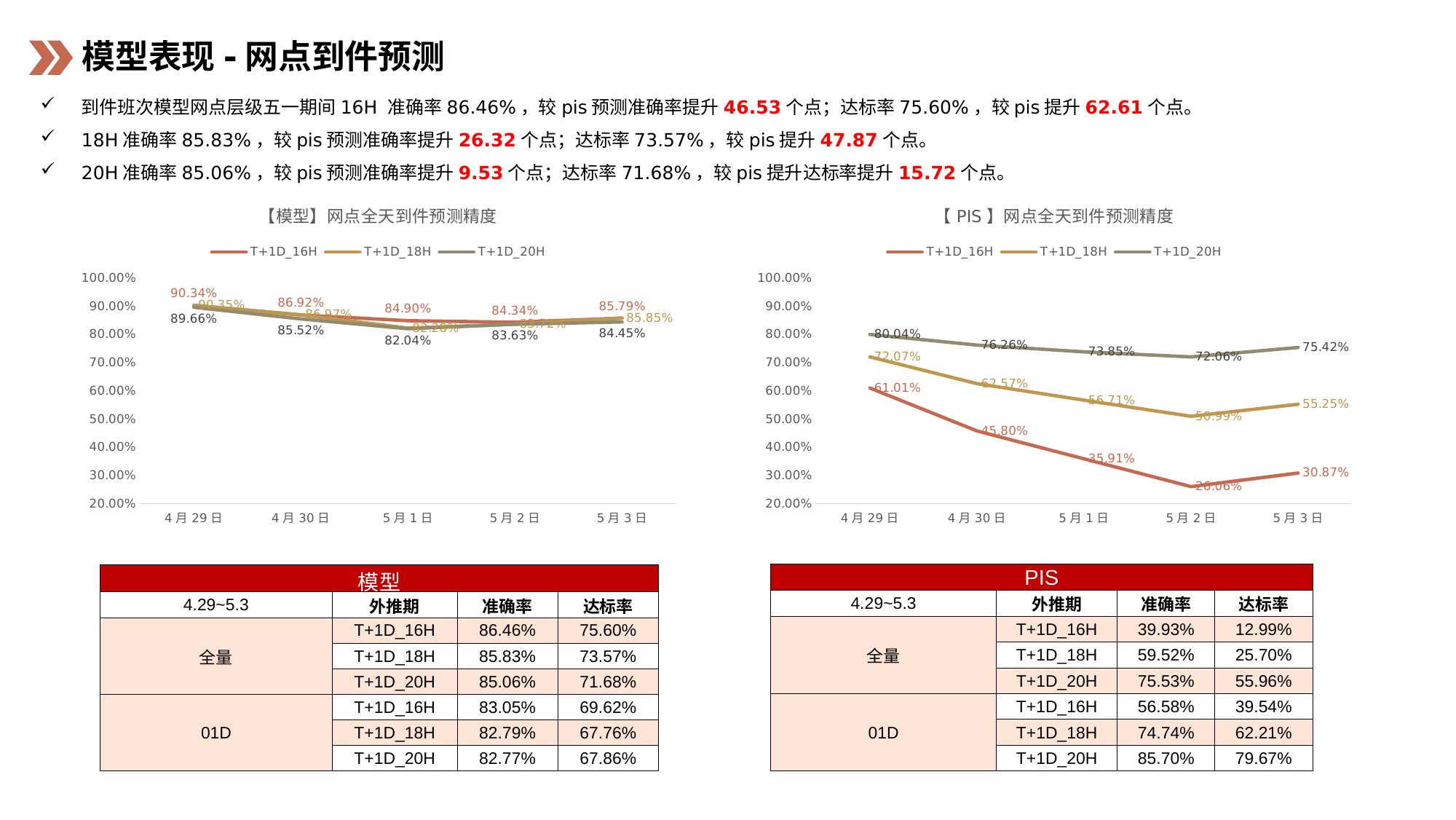

模型表现-网点到件预测

到件班次模型网点层级五一期间16H 准确率86.46%，较pis预测准确率提升46.53个点；达标率75.60%，较pis提升62.61个点。
18H准确率85.83%，较pis预测准确率提升26.32个点；达标率73.57%，较pis提升47.87个点。
20H准确率85.06%，较pis预测准确率提升9.53个点；达标率71.68%，较pis提升达标率提升15.72个点。

### Chart: 【模型】网点全天到件预测精度

| Category | T+1D_16H | T+1D_18H | T+1D_20H |
|---|---|---|---|
| 4月29日 | 0.903434603794836 | 0.903483122225117 | 0.896605446729365 |
| 4月30日 | 0.869243789454089 | 0.869689771736944 | 0.855179324238053 |
| 5月1日 | 0.848965506943045 | 0.822820433157277 | 0.820436163922268 |
| 5月2日 | 0.843385643886354 | 0.837151403575547 | 0.836289461110192 |
| 5月3日 | 0.857902977437192 | 0.858521215744986 | 0.844506972548046 |

### Chart: 【PIS】网点全天到件预测精度

| Category | T+1D_16H | T+1D_18H | T+1D_20H |
|---|---|---|---|
| 4月29日 | 0.610145456903018 | 0.720659021629261 | 0.800418368867978 |
| 4月30日 | 0.458031475395321 | 0.625697808209824 | 0.762602792308874 |
| 5月1日 | 0.359095099614233 | 0.567126795261126 | 0.738549177244973 |
| 5月2日 | 0.260577546354349 | 0.509857475796002 | 0.720648497515926 |
| 5月3日 | 0.308748777145873 | 0.552548635222623 | 0.754215846792613 |
| PIS |  |  |  |
| --- | --- | --- | --- |
| 4.29~5.3 | 外推期 | 准确率 | 达标率 |
| 全量 | T+1D\_16H | 39.93% | 12.99% |
|  | T+1D\_18H | 59.52% | 25.70% |
|  | T+1D\_20H | 75.53% | 55.96% |
| 01D | T+1D\_16H | 56.58% | 39.54% |
|  | T+1D\_18H | 74.74% | 62.21% |
|  | T+1D\_20H | 85.70% | 79.67% |
| 模型 |  |  |  |
| --- | --- | --- | --- |
| 4.29~5.3 | 外推期 | 准确率 | 达标率 |
| 全量 | T+1D\_16H | 86.46% | 75.60% |
|  | T+1D\_18H | 85.83% | 73.57% |
|  | T+1D\_20H | 85.06% | 71.68% |
| 01D | T+1D\_16H | 83.05% | 69.62% |
|  | T+1D\_18H | 82.79% | 67.76% |
|  | T+1D\_20H | 82.77% | 67.86% |